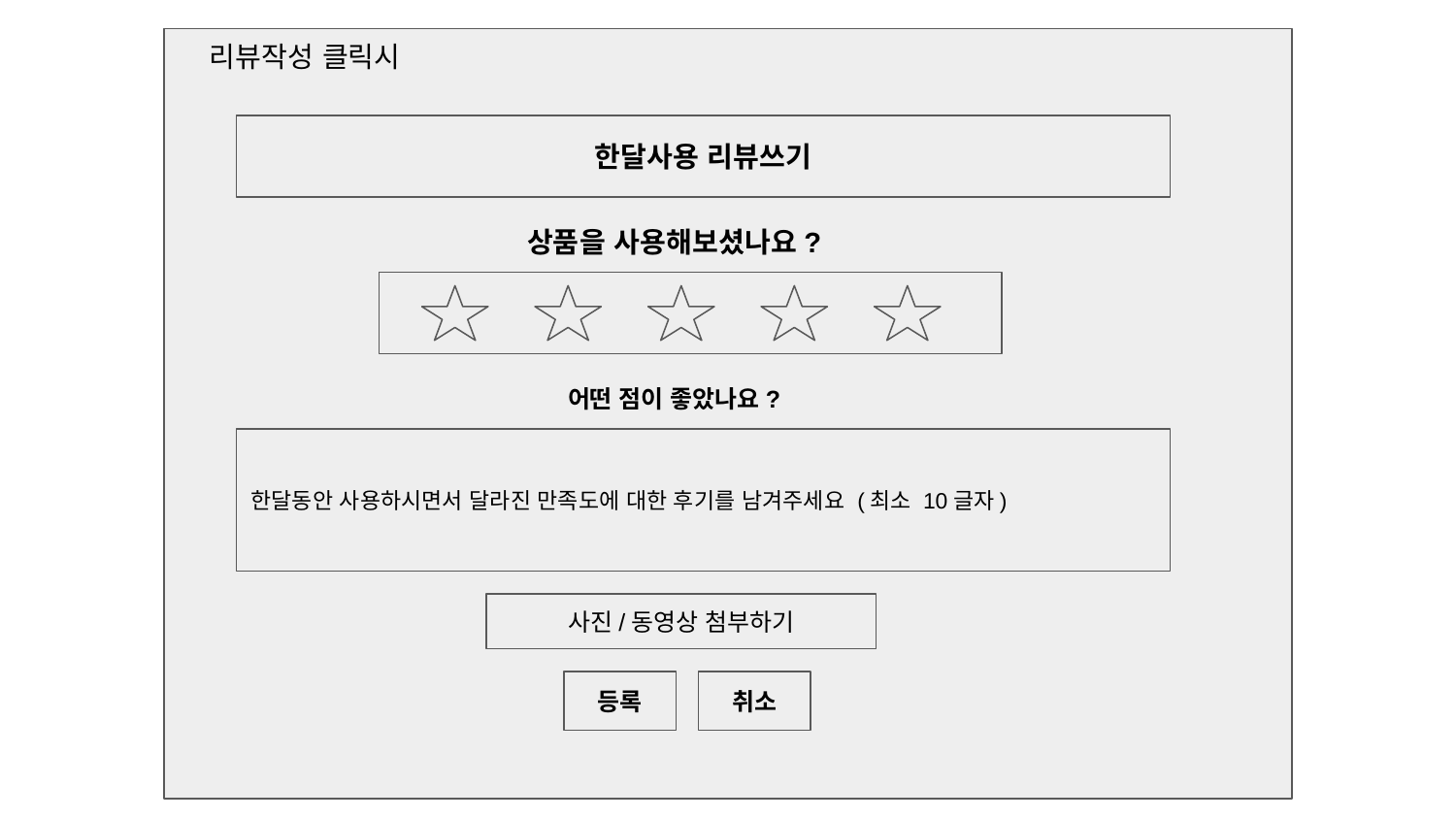

리뷰작성 클릭시

한달사용 리뷰쓰기
상품을 사용해보셨나요?

어떤 점이 좋았나요?
한달동안 사용하시면서 달라진 만족도에 대한 후기를 남겨주세요 (최소 10글자)
사진/동영상 첨부하기
등록
취소